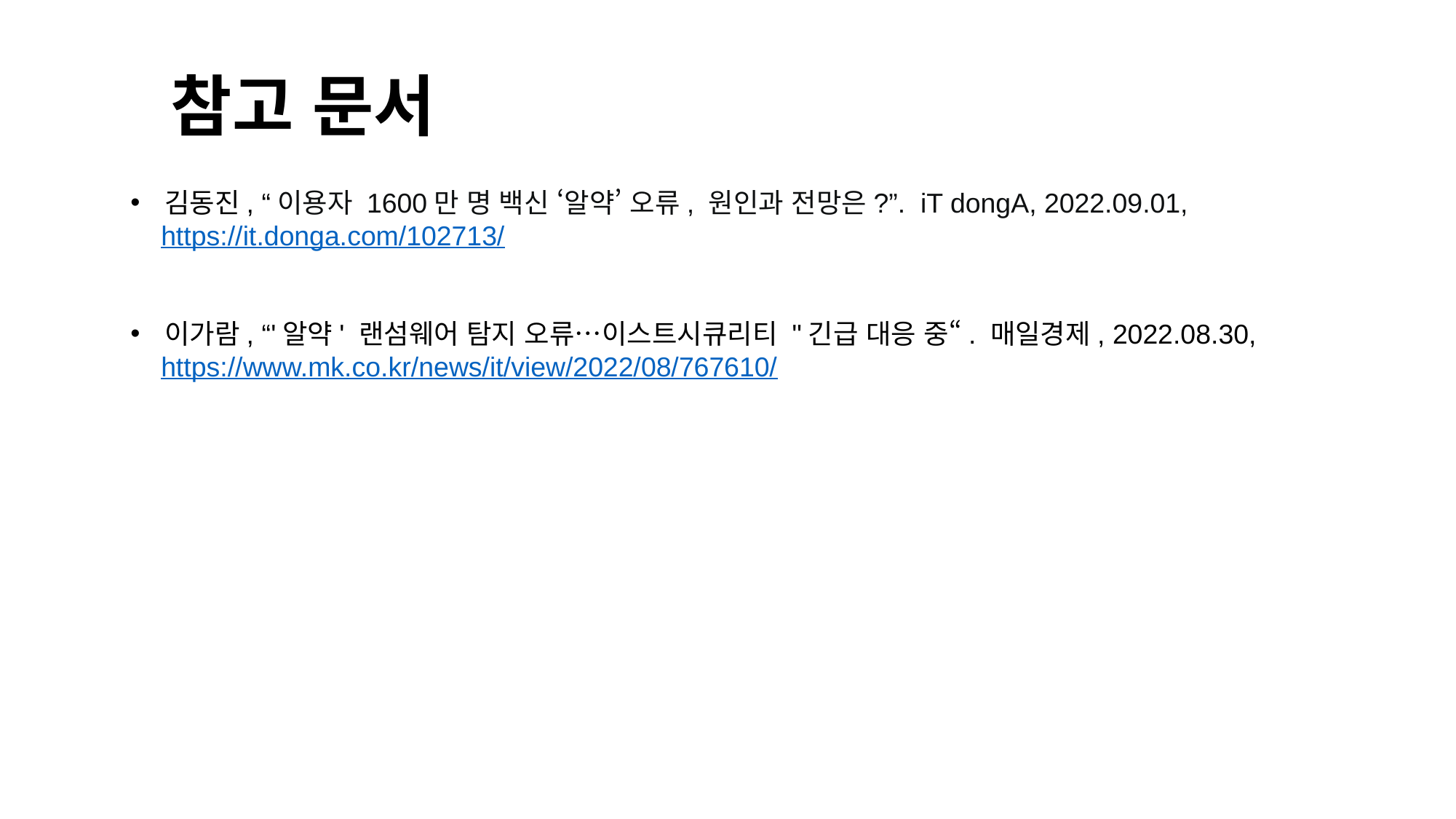

참고 문서
김동진, “이용자 1600만 명 백신 ‘알약’ 오류, 원인과 전망은?”.  iT dongA, 2022.09.01,
    https://it.donga.com/102713/

이가람, “'알약' 랜섬웨어 탐지 오류…이스트시큐리티 "긴급 대응 중“. 매일경제, 2022.08.30,
    https://www.mk.co.kr/news/it/view/2022/08/767610/